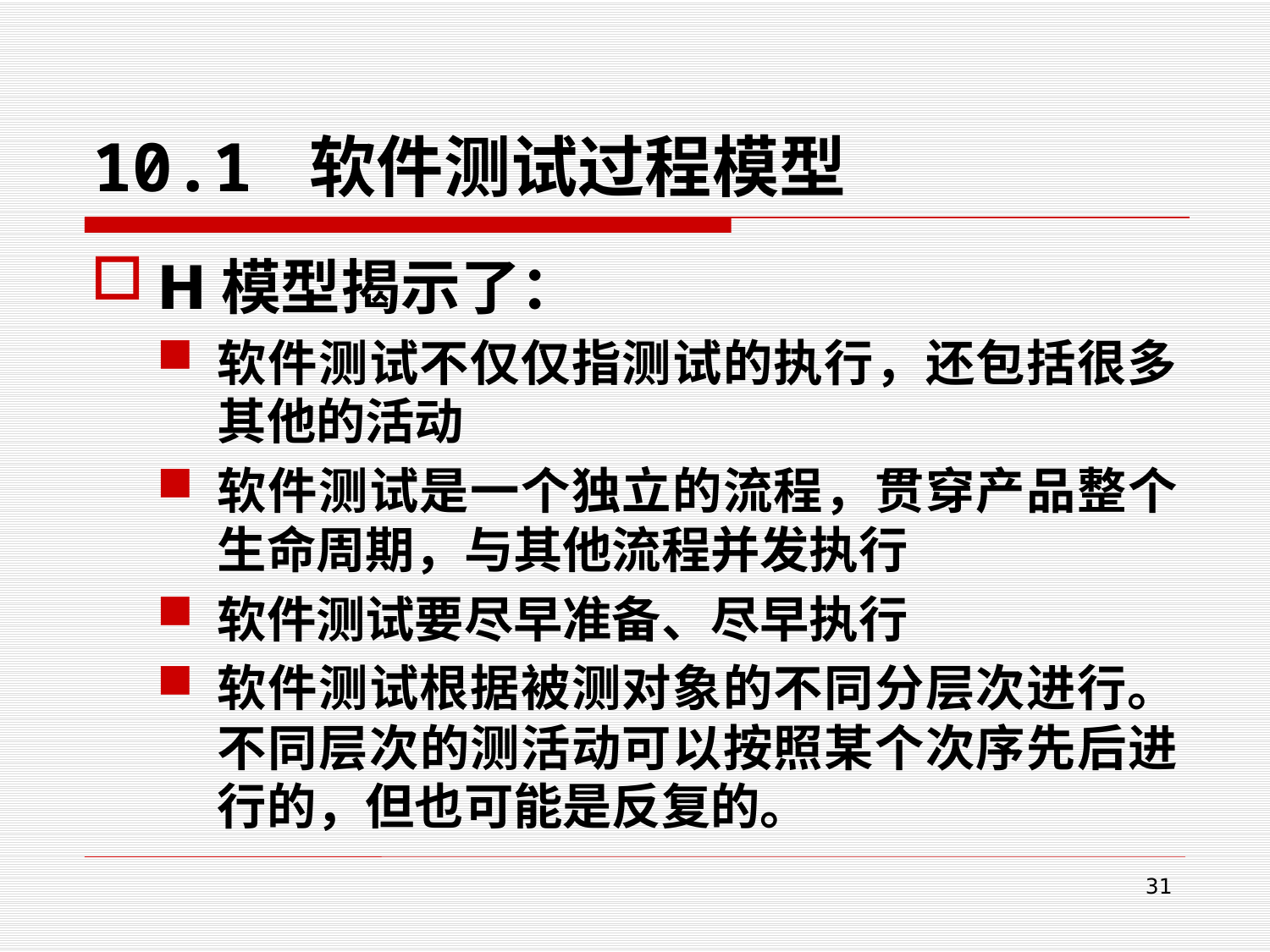

# 10.1 软件测试过程模型
H模型揭示了：
软件测试不仅仅指测试的执行，还包括很多其他的活动
软件测试是一个独立的流程，贯穿产品整个生命周期，与其他流程并发执行
软件测试要尽早准备、尽早执行
软件测试根据被测对象的不同分层次进行。不同层次的测活动可以按照某个次序先后进行的，但也可能是反复的。

31